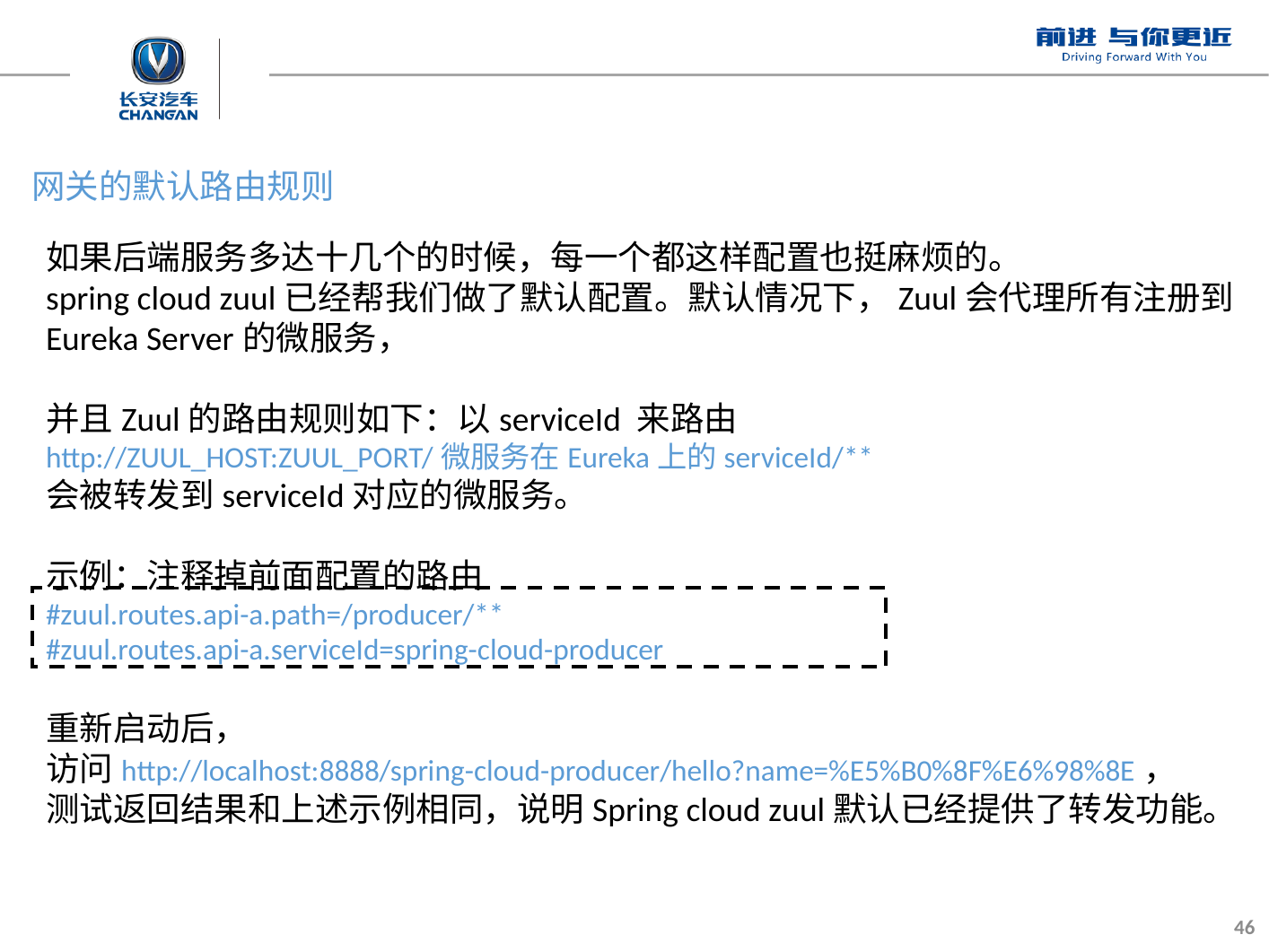

网关的默认路由规则
如果后端服务多达十几个的时候，每一个都这样配置也挺麻烦的。
spring cloud zuul已经帮我们做了默认配置。默认情况下，Zuul会代理所有注册到Eureka Server的微服务，

并且Zuul的路由规则如下：以serviceId 来路由
http://ZUUL_HOST:ZUUL_PORT/微服务在Eureka上的serviceId/**
会被转发到serviceId对应的微服务。

示例：注释掉前面配置的路由
#zuul.routes.api-a.path=/producer/**
#zuul.routes.api-a.serviceId=spring-cloud-producer

重新启动后，
访问http://localhost:8888/spring-cloud-producer/hello?name=%E5%B0%8F%E6%98%8E，
测试返回结果和上述示例相同，说明Spring cloud zuul默认已经提供了转发功能。